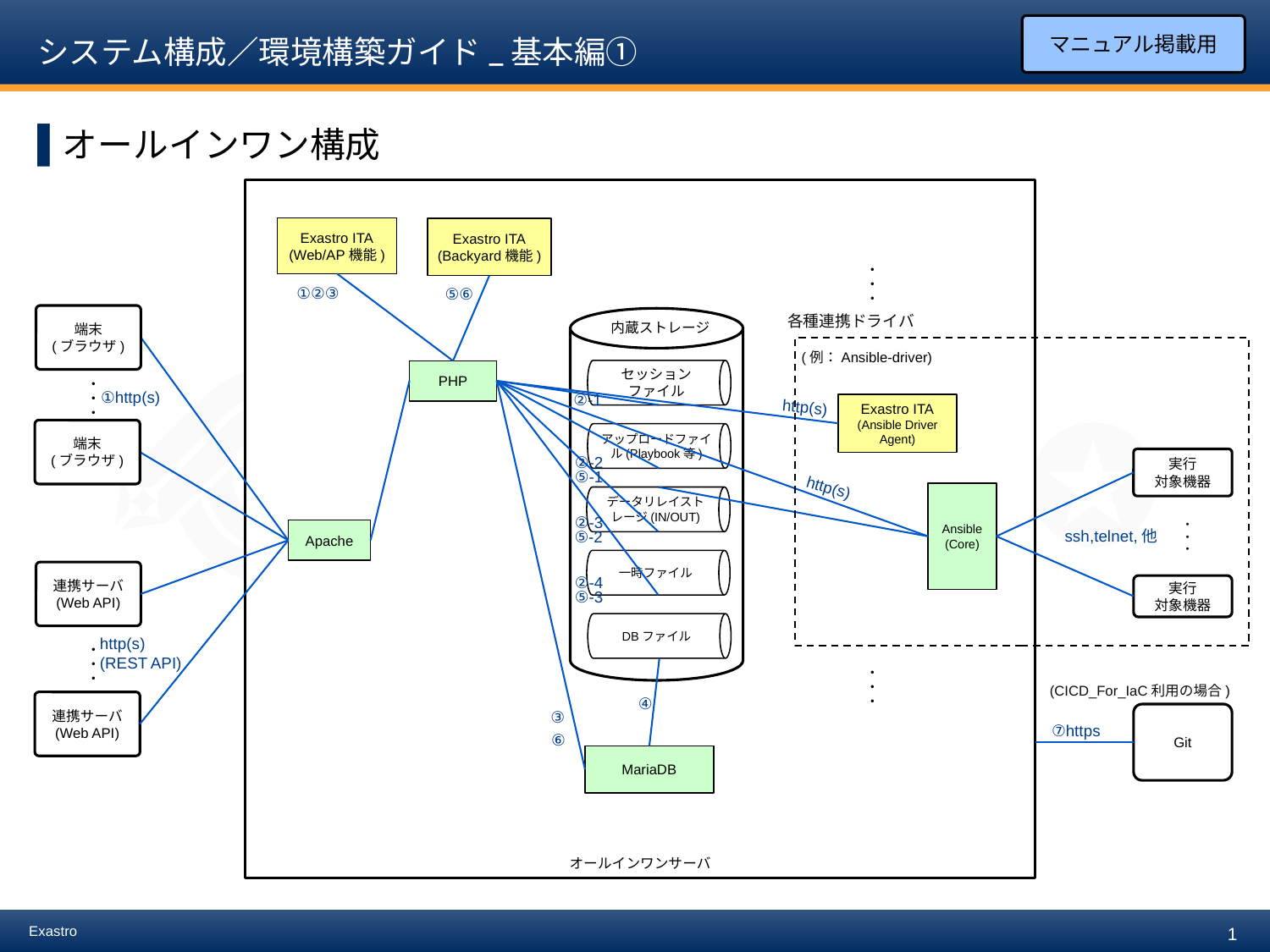

マニュアル掲載用
# システム構成／環境構築ガイド_基本編①
オールインワン構成
オールインワンサーバ
Exastro ITA
(Web/AP機能)
Exastro ITA
(Backyard機能)
・・・
①②③
⑤⑥
各種連携ドライバ
端末
(ブラウザ)
内蔵ストレージ

セッション
ファイル
アップロードファイル(Playbook等)
データリレイストレージ(IN/OUT)
一時ファイル
DBファイル

 (例：Ansible-driver)
PHP
・・・
①http(s)
②-1
http(s)
Exastro ITA
(Ansible Driver
Agent)
端末
(ブラウザ)
②-2
実行
対象機器
⑤-1
http(s)
Ansible
(Core)
②-3
・・・
ssh,telnet,他
Apache
⑤-2
連携サーバ
(Web API)
②-4
実行
対象機器
⑤-3
http(s)
(REST API)
・・・
・・・
 (CICD_For_IaC利用の場合)
④
連携サーバ
(Web API)
③
Git
⑦https
⑥
MariaDB